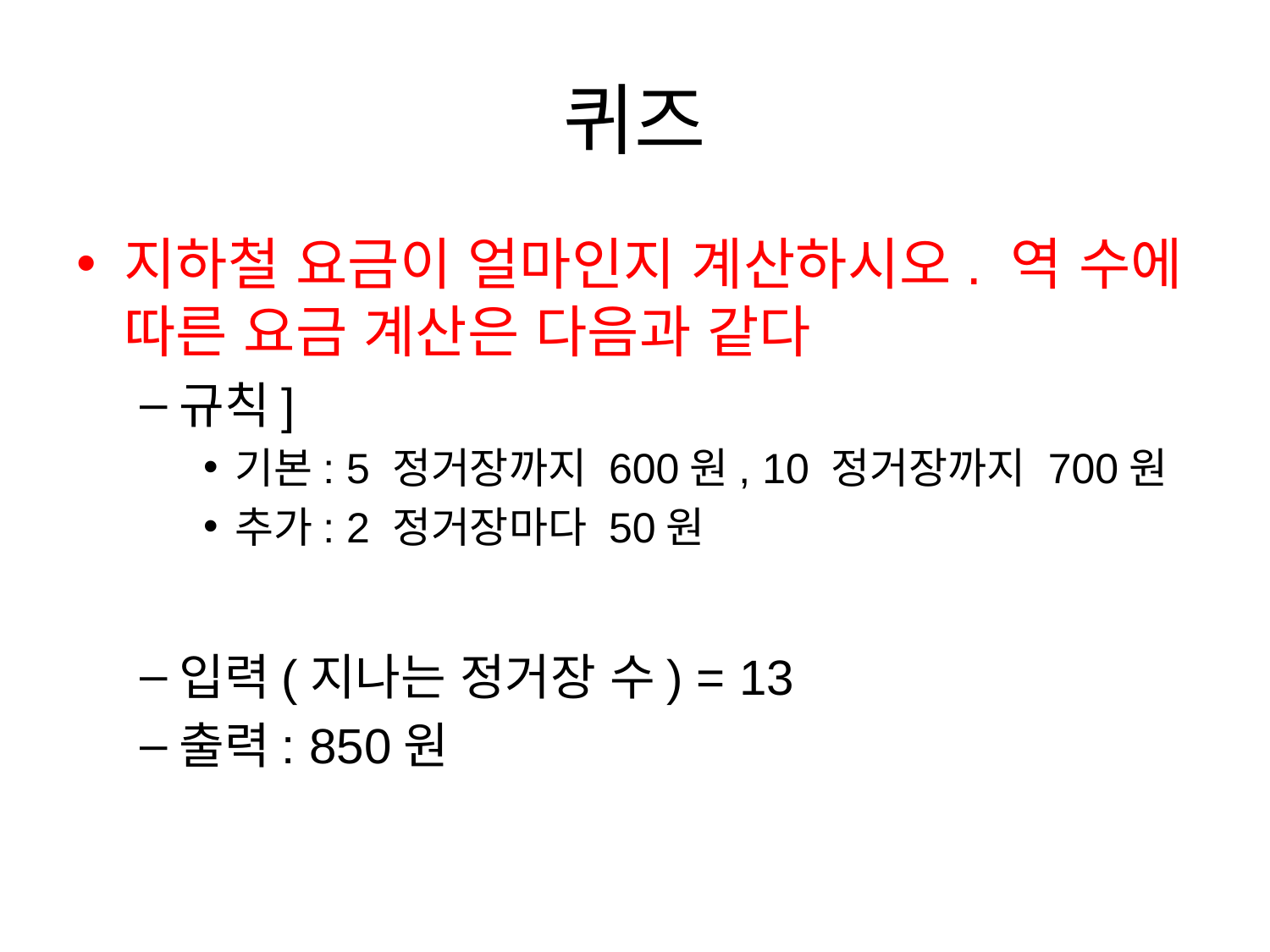

# 퀴즈
지하철 요금이 얼마인지 계산하시오. 역 수에 따른 요금 계산은 다음과 같다
규칙]
기본: 5 정거장까지 600원, 10 정거장까지 700원
추가: 2 정거장마다 50원

입력(지나는 정거장 수) = 13
출력: 850원